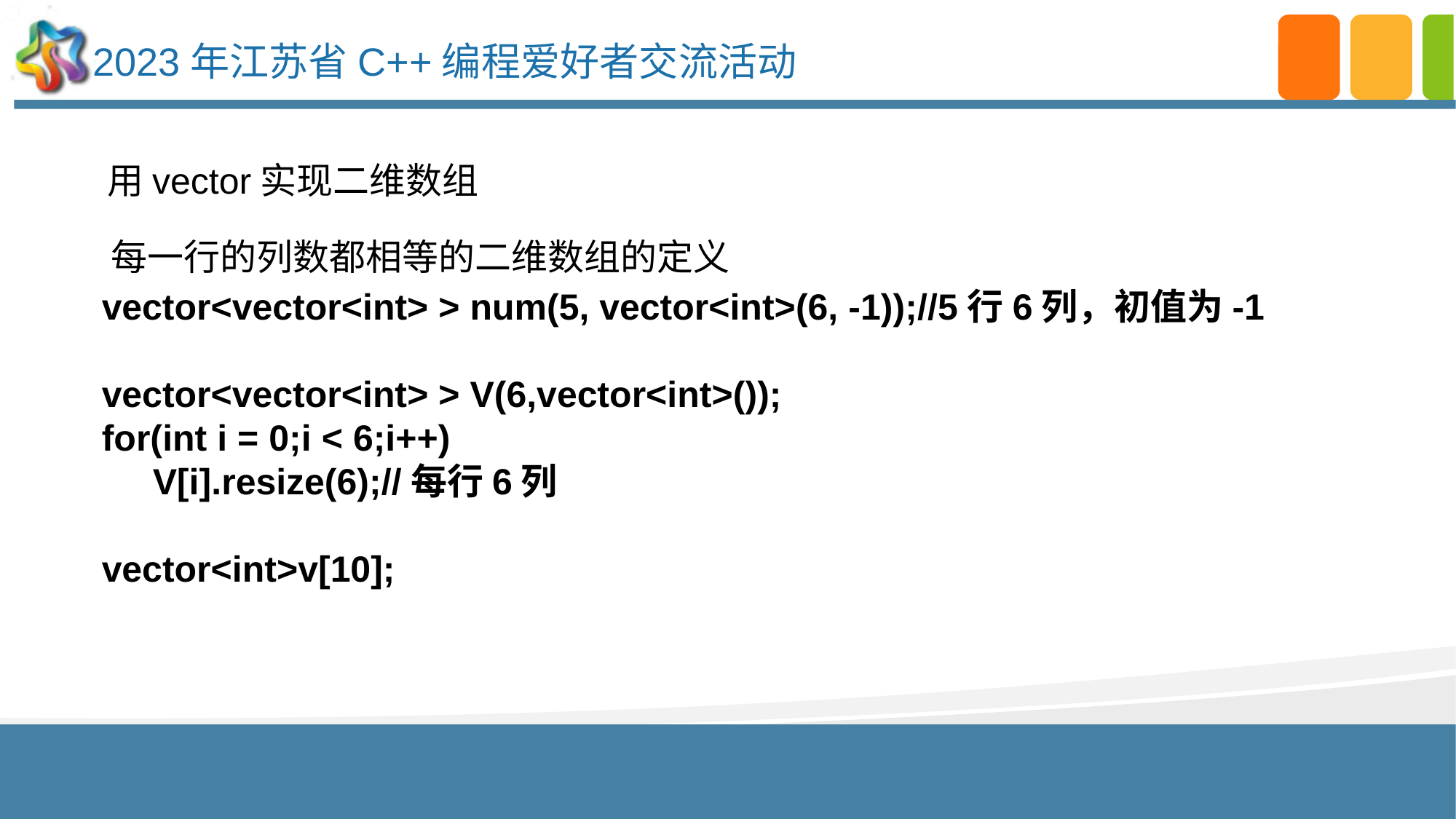

用vector实现二维数组
每一行的列数都相等的二维数组的定义
vector<vector<int> > num(5, vector<int>(6, -1));//5行6列，初值为-1

vector<vector<int> > V(6,vector<int>());
for(int i = 0;i < 6;i++)
     V[i].resize(6);//每行6列

vector<int>v[10];